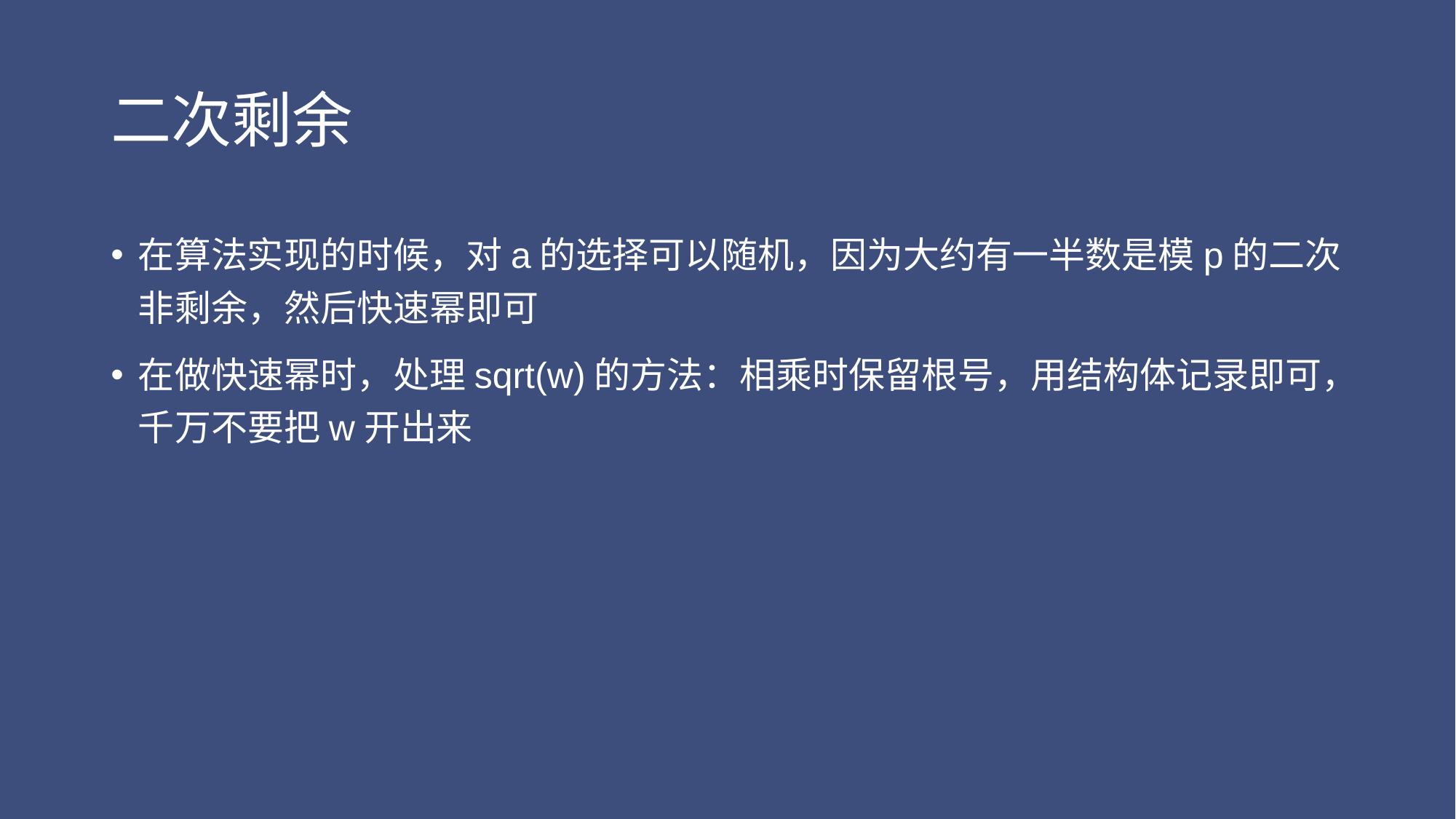

# 二次剩余
在算法实现的时候，对a的选择可以随机，因为大约有一半数是模p的二次非剩余，然后快速幂即可
在做快速幂时，处理sqrt(w)的方法：相乘时保留根号，用结构体记录即可，千万不要把w开出来